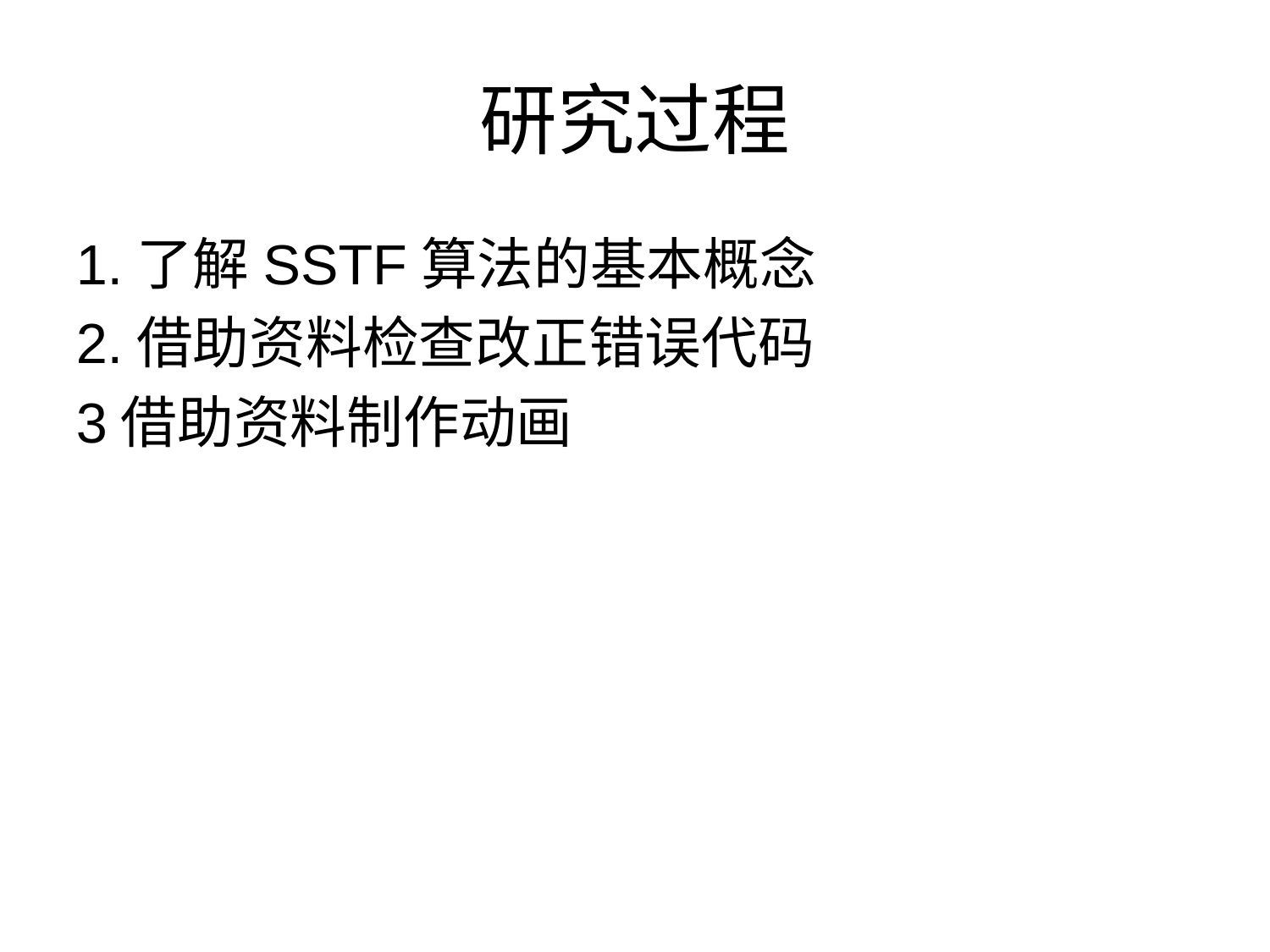

# 研究过程
1.了解SSTF算法的基本概念
2.借助资料检查改正错误代码
3借助资料制作动画